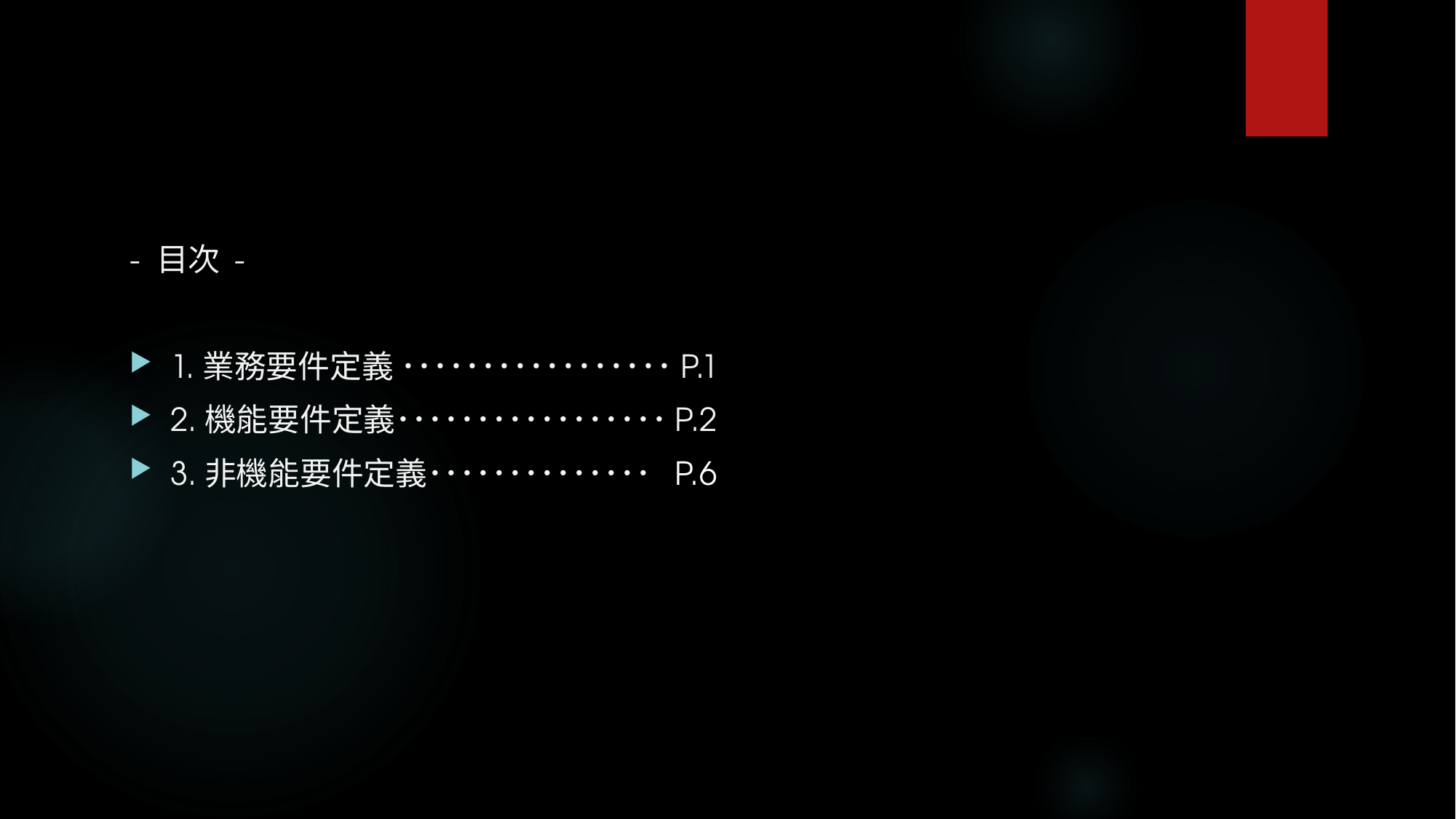

- 目次 -

1.業務要件定義 ･････････････････P.1
2.機能要件定義･････････････････P.2
3.非機能要件定義･･･････････････P.6